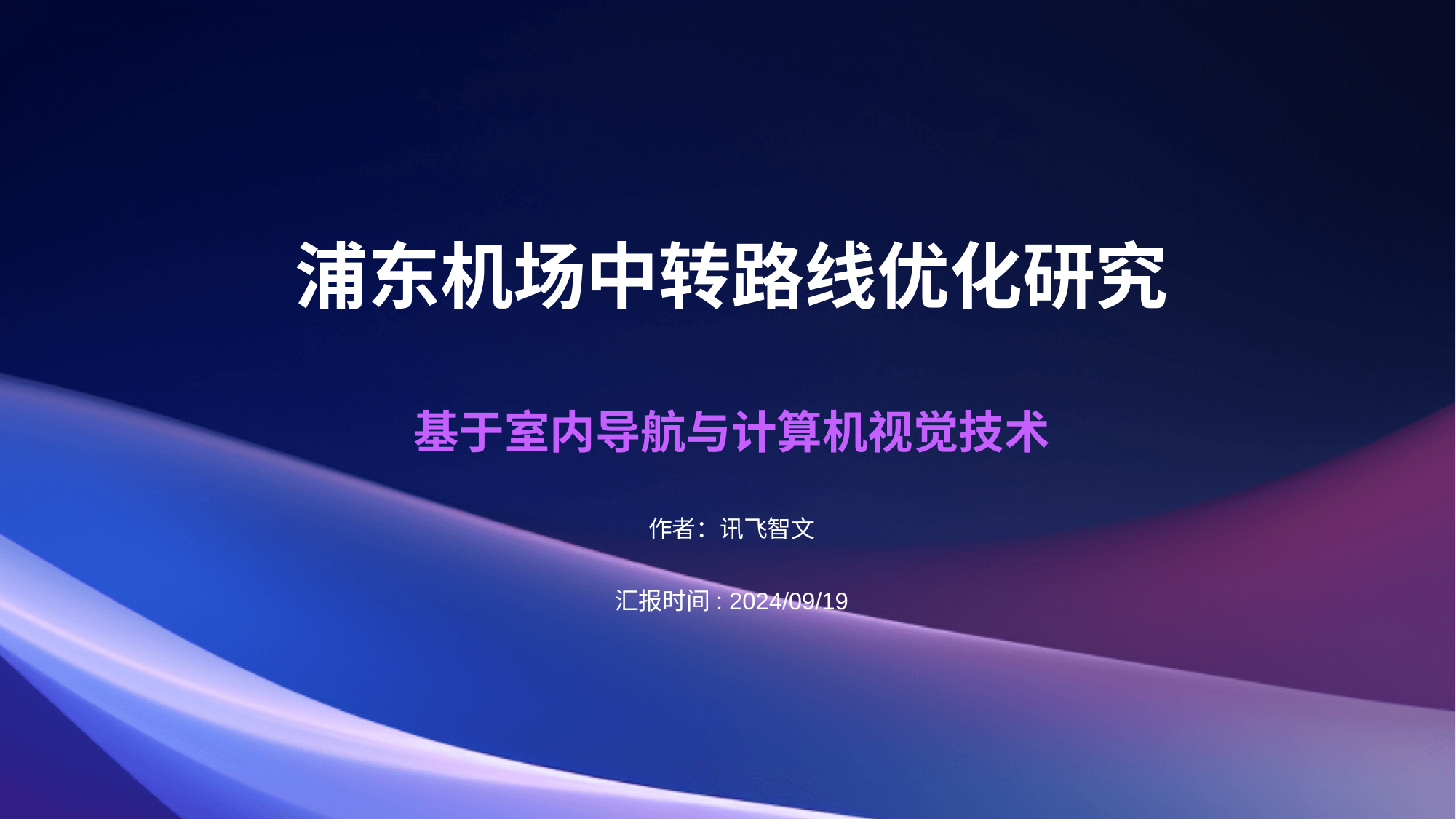

浦东机场中转路线优化研究
基于室内导航与计算机视觉技术

作者：讯飞智文

汇报时间: 2024/09/19